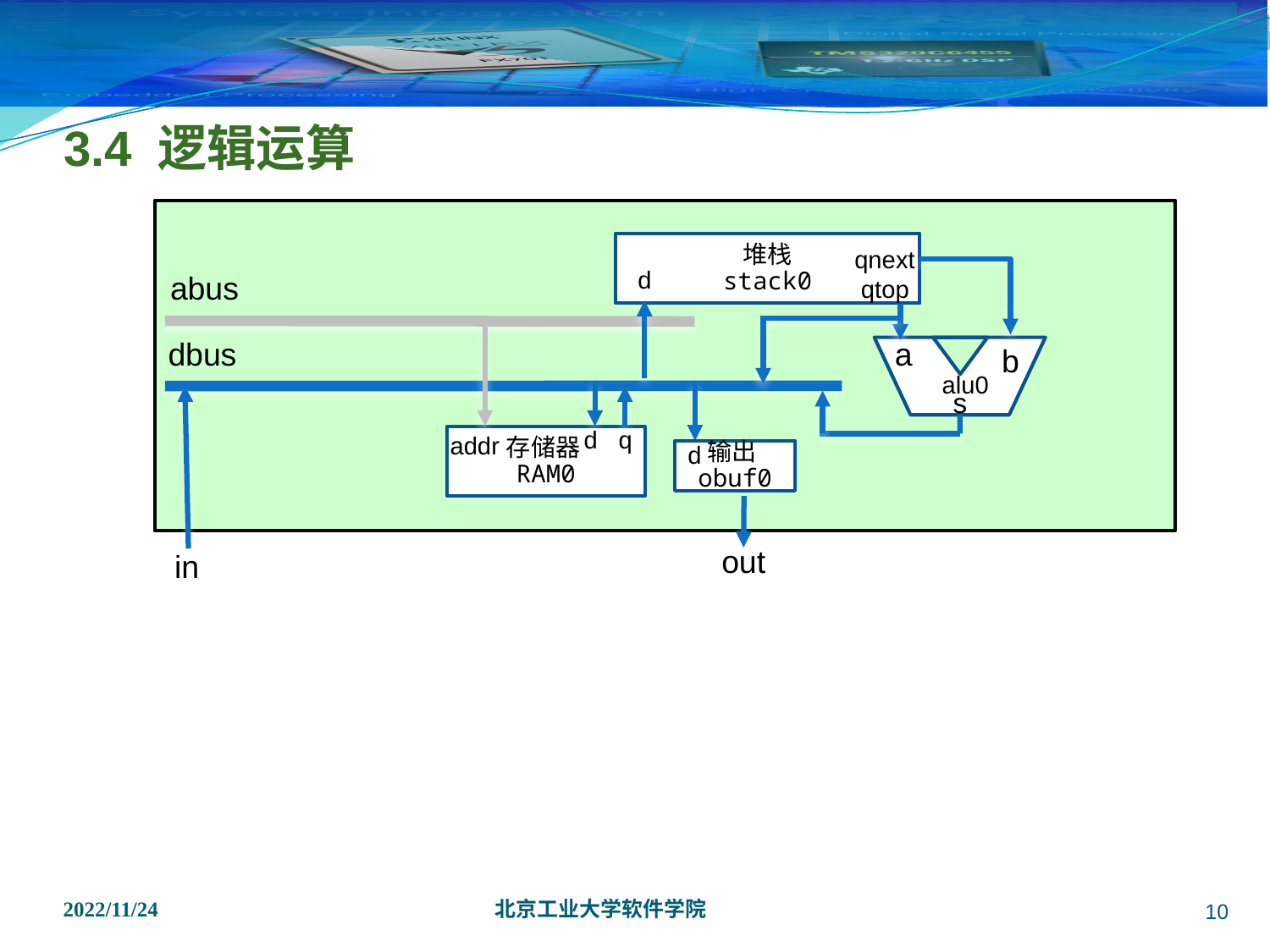

# 3.4 逻辑运算

堆栈
stack0
qnext
qtop
d
abus
dbus
a
b

alu0
s
d   q
addr
存储器
RAM0
d
输出obuf0
out
in